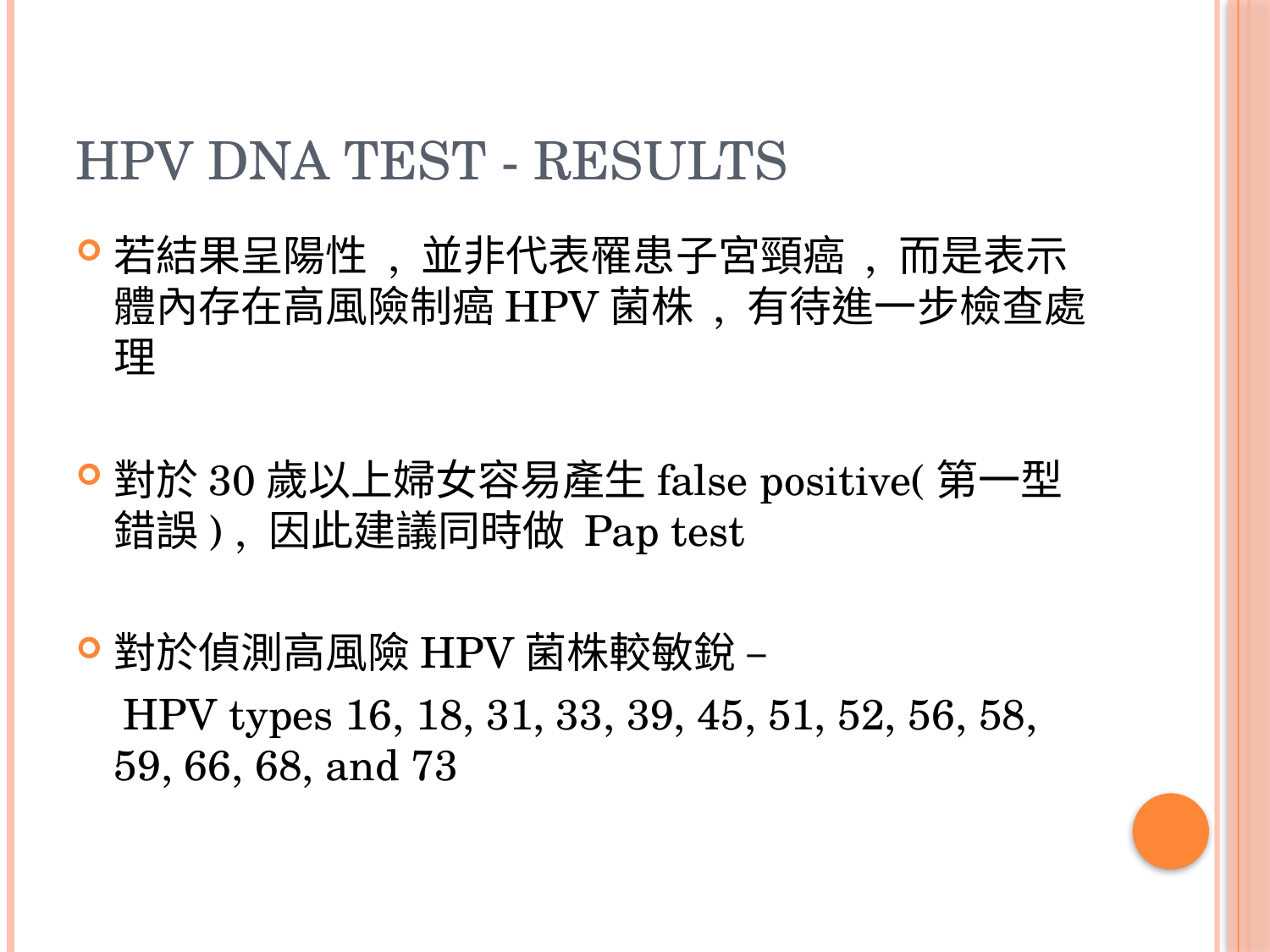

# HPV DNA test - results
若結果呈陽性 , 並非代表罹患子宮頸癌 , 而是表示體內存在高風險制癌HPV菌株 , 有待進一步檢查處理

對於30歲以上婦女容易產生false positive(第一型錯誤) , 因此建議同時做 Pap test

對於偵測高風險HPV菌株較敏銳 –
    HPV types 16, 18, 31, 33, 39, 45, 51, 52, 56, 58, 59, 66, 68, and 73